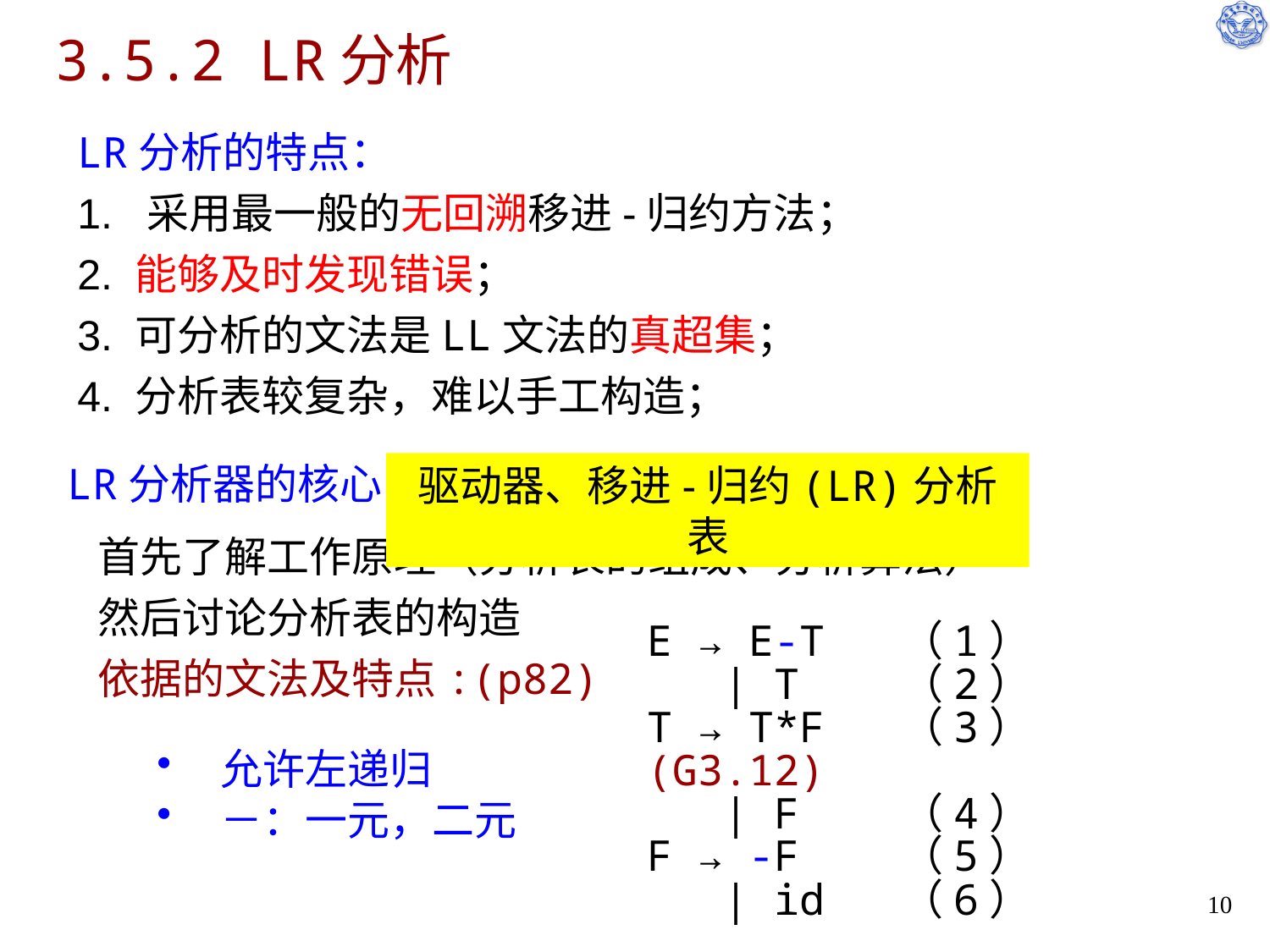

# 3.5.2 LR分析
LR分析的特点：
1.  采用最一般的无回溯移进-归约方法；
2. 能够及时发现错误；
3. 可分析的文法是LL文法的真超集；
4. 分析表较复杂，难以手工构造；
LR分析器的核心：
驱动器、移进-归约(LR)分析表
首先了解工作原理（分析表的组成、分析算法）
然后讨论分析表的构造
依据的文法及特点:(p82)
E → E-T	（1）
   | T	（2）
T → T*F	（3）  (G3.12)
   | F	（4）
F → -F	（5）
   | id 	（6）
允许左递归
－：一元，二元
10